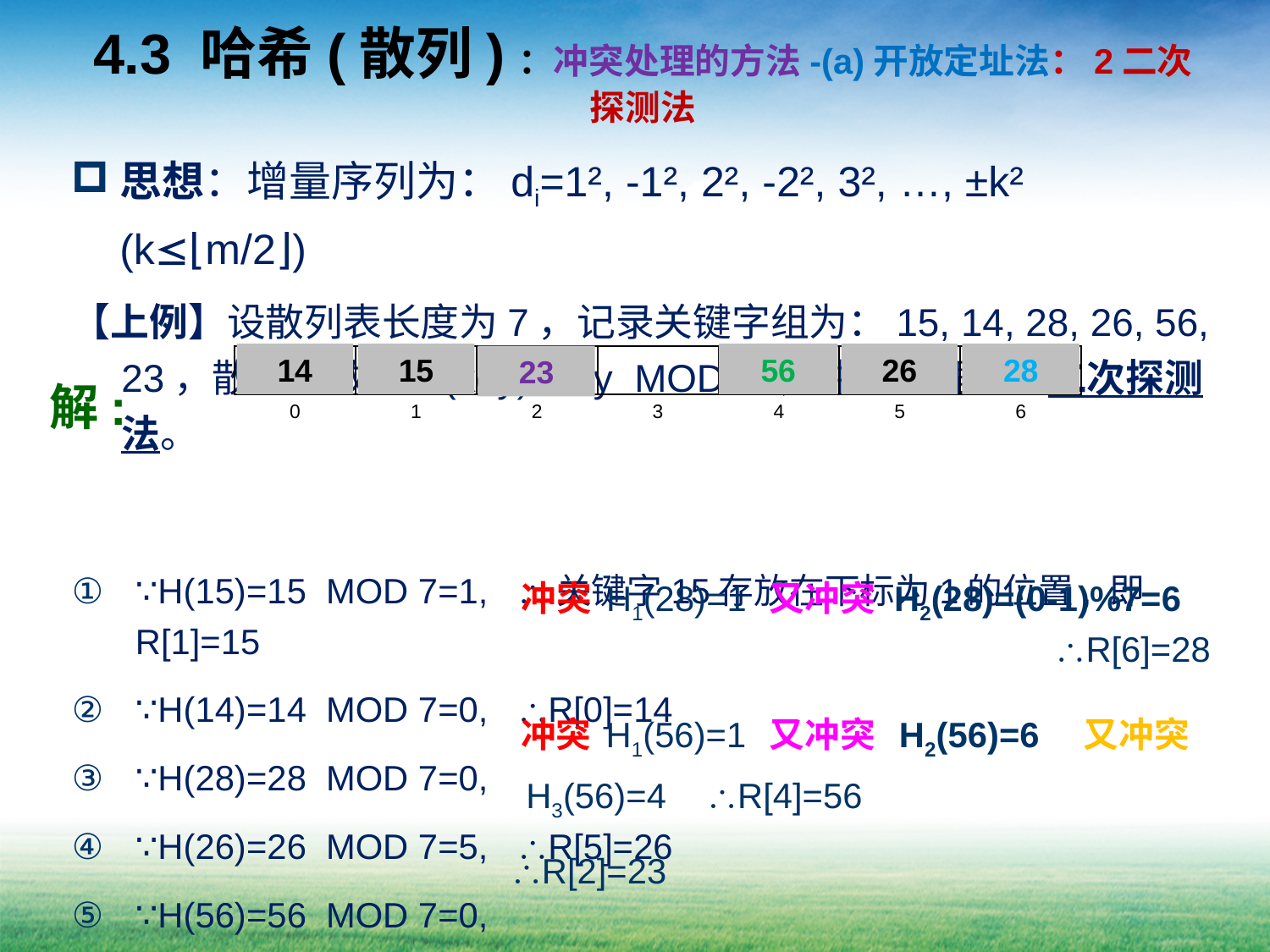

# 4.3 哈希(散列)：冲突处理的方法-(a)开放定址法：2二次探测法
思想：增量序列为：di=1², -1², 2², -2², 3², …, ±k²  (k≤⌊m/2⌋)
【上例】设散列表长度为7，记录关键字组为：15, 14, 28, 26, 56, 23，散列函数：H(key)=key  MOD  7，冲突处理采用二次探测法。

∵H(15)=15  MOD 7=1,   ∴关键字15存放在下标为1的位置, 即R[1]=15
∵H(14)=14  MOD 7=0,   ∴R[0]=14
∵H(28)=28  MOD 7=0,
∵H(26)=26  MOD 7=5,   ∴R[5]=26
∵H(56)=56  MOD 7=0,

∵H(23)=23  MOD 7=2,
28
14
15
56
26
23
|  |  |  |  |  |  |  |
| --- | --- | --- | --- | --- | --- | --- |
| 0 | 1 | 2 | 3 | 4 | 5 | 6 |
解:
冲突
H1(28)=1
又冲突
H2(28)=(0-1)%7=6
∴R[6]=28
冲突
H1(56)=1
又冲突
H2(56)=6
又冲突
H3(56)=4
∴R[4]=56
∴R[2]=23